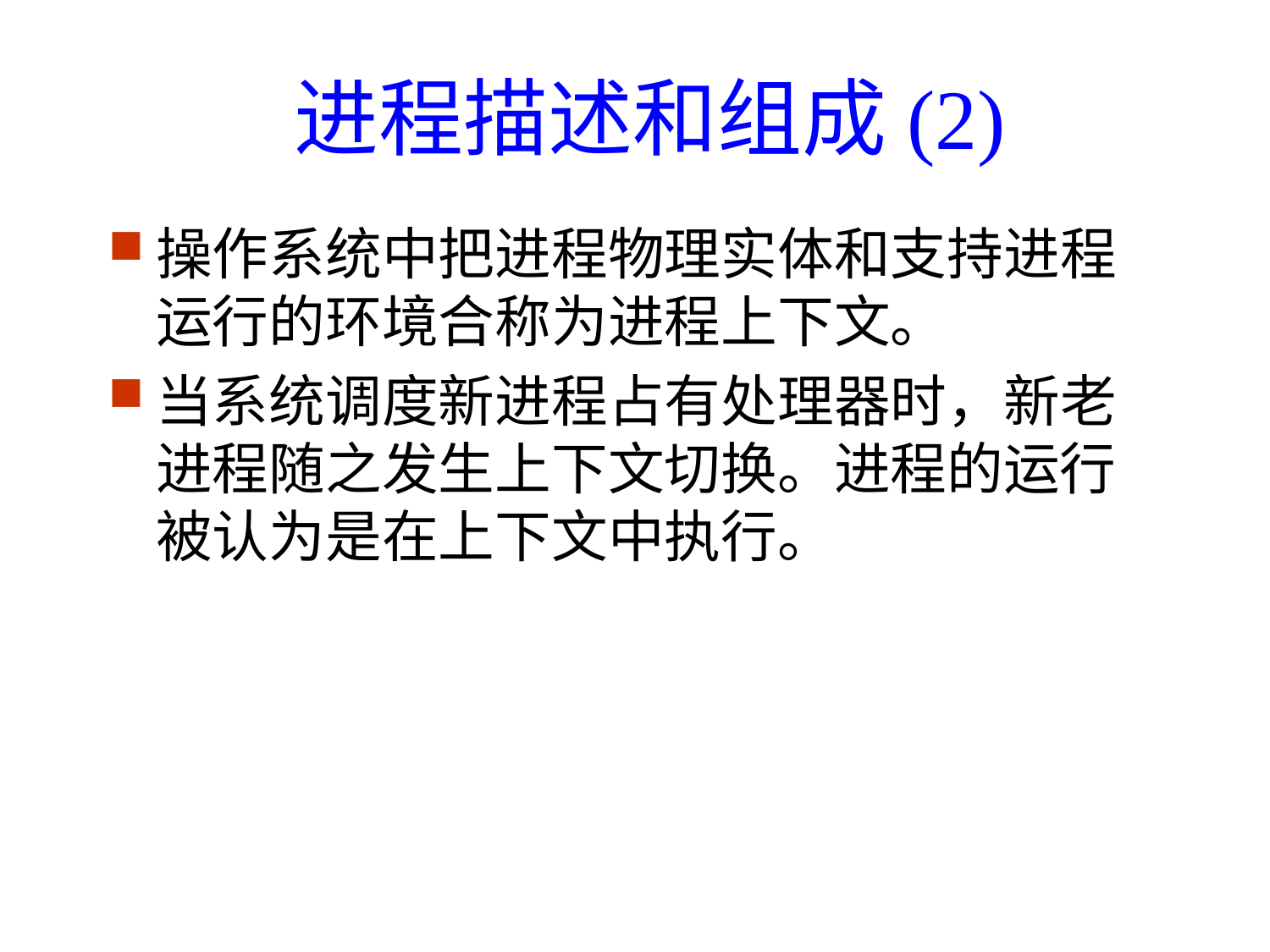

进程描述和组成(2)
操作系统中把进程物理实体和支持进程运行的环境合称为进程上下文。
当系统调度新进程占有处理器时，新老进程随之发生上下文切换。进程的运行被认为是在上下文中执行。